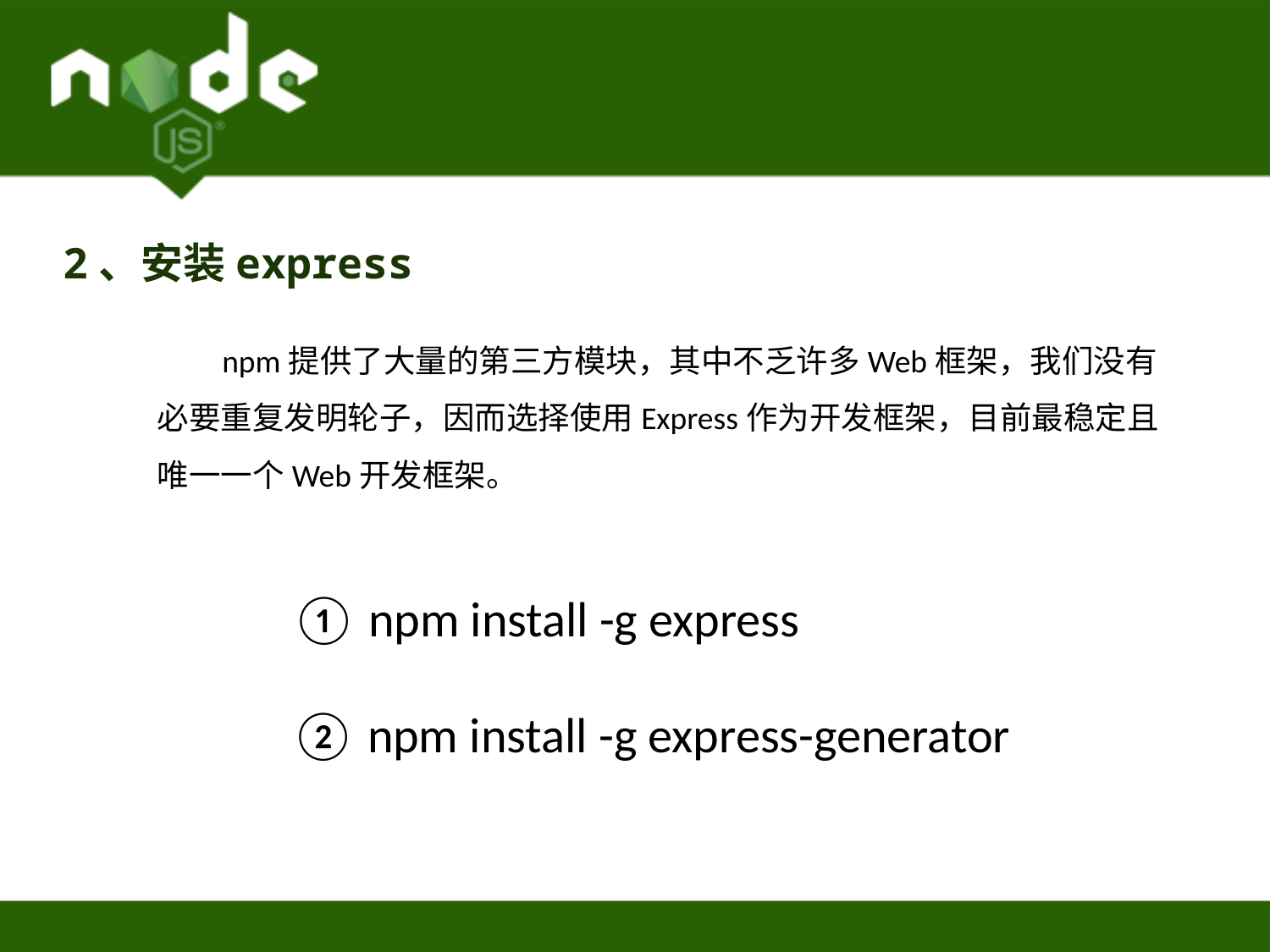

2、安装express
         npm提供了大量的第三方模块，其中不乏许多Web框架，我们没有必要重复发明轮子，因而选择使用Express作为开发框架，目前最稳定且唯一一个Web开发框架。
① npm install -g express
② npm install -g express-generator